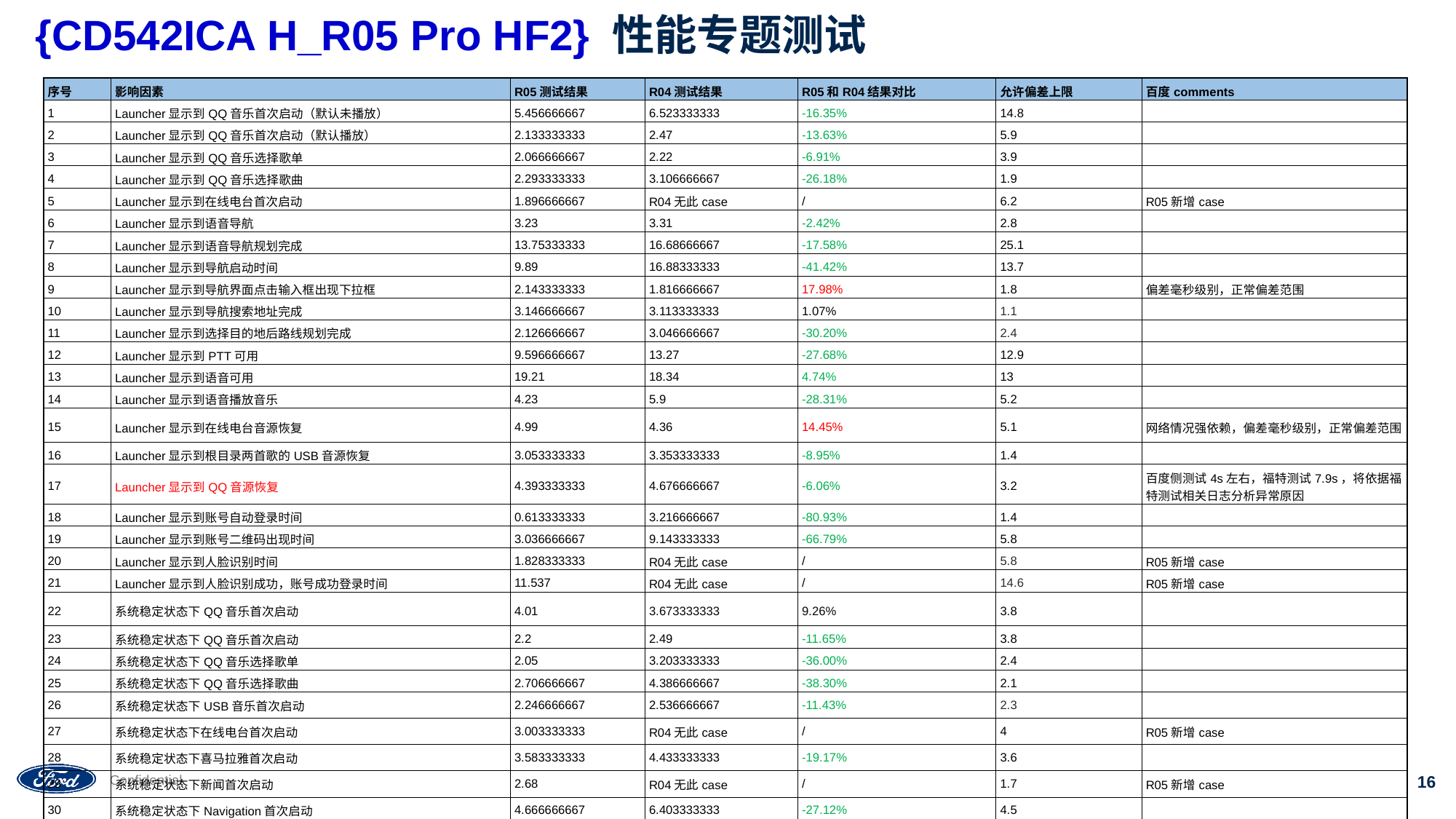

# {CD542ICA H_R05 Pro HF2} 性能专题测试
| 序号 | 影响因素 | R05测试结果 | R04测试结果 | R05和R04结果对比 | 允许偏差上限 | 百度comments |
| --- | --- | --- | --- | --- | --- | --- |
| 1 | Launcher显示到QQ音乐首次启动（默认未播放） | 5.456666667 | 6.523333333 | -16.35% | 14.8 |  |
| 2 | Launcher显示到QQ音乐首次启动（默认播放） | 2.133333333 | 2.47 | -13.63% | 5.9 |  |
| 3 | Launcher显示到QQ音乐选择歌单 | 2.066666667 | 2.22 | -6.91% | 3.9 |  |
| 4 | Launcher显示到QQ音乐选择歌曲 | 2.293333333 | 3.106666667 | -26.18% | 1.9 |  |
| 5 | Launcher显示到在线电台首次启动 | 1.896666667 | R04无此case | / | 6.2 | R05新增case |
| 6 | Launcher显示到语音导航 | 3.23 | 3.31 | -2.42% | 2.8 |  |
| 7 | Launcher显示到语音导航规划完成 | 13.75333333 | 16.68666667 | -17.58% | 25.1 |  |
| 8 | Launcher显示到导航启动时间 | 9.89 | 16.88333333 | -41.42% | 13.7 |  |
| 9 | Launcher显示到导航界面点击输入框出现下拉框 | 2.143333333 | 1.816666667 | 17.98% | 1.8 | 偏差毫秒级别，正常偏差范围 |
| 10 | Launcher显示到导航搜索地址完成 | 3.146666667 | 3.113333333 | 1.07% | 1.1 |  |
| 11 | Launcher显示到选择目的地后路线规划完成 | 2.126666667 | 3.046666667 | -30.20% | 2.4 |  |
| 12 | Launcher显示到PTT可用 | 9.596666667 | 13.27 | -27.68% | 12.9 |  |
| 13 | Launcher显示到语音可用 | 19.21 | 18.34 | 4.74% | 13 |  |
| 14 | Launcher显示到语音播放音乐 | 4.23 | 5.9 | -28.31% | 5.2 |  |
| 15 | Launcher显示到在线电台音源恢复 | 4.99 | 4.36 | 14.45% | 5.1 | 网络情况强依赖，偏差毫秒级别，正常偏差范围 |
| 16 | Launcher显示到根目录两首歌的USB音源恢复 | 3.053333333 | 3.353333333 | -8.95% | 1.4 |  |
| 17 | Launcher显示到QQ音源恢复 | 4.393333333 | 4.676666667 | -6.06% | 3.2 | 百度侧测试4s左右，福特测试7.9s，将依据福特测试相关日志分析异常原因 |
| 18 | Launcher显示到账号自动登录时间 | 0.613333333 | 3.216666667 | -80.93% | 1.4 |  |
| 19 | Launcher显示到账号二维码出现时间 | 3.036666667 | 9.143333333 | -66.79% | 5.8 |  |
| 20 | Launcher显示到人脸识别时间 | 1.828333333 | R04无此case | / | 5.8 | R05新增case |
| 21 | Launcher显示到人脸识别成功，账号成功登录时间 | 11.537 | R04无此case | / | 14.6 | R05新增case |
| 22 | 系统稳定状态下QQ音乐首次启动 | 4.01 | 3.673333333 | 9.26% | 3.8 |  |
| 23 | 系统稳定状态下QQ音乐首次启动 | 2.2 | 2.49 | -11.65% | 3.8 |  |
| 24 | 系统稳定状态下QQ音乐选择歌单 | 2.05 | 3.203333333 | -36.00% | 2.4 |  |
| 25 | 系统稳定状态下QQ音乐选择歌曲 | 2.706666667 | 4.386666667 | -38.30% | 2.1 |  |
| 26 | 系统稳定状态下USB音乐首次启动 | 2.246666667 | 2.536666667 | -11.43% | 2.3 |  |
| 27 | 系统稳定状态下在线电台首次启动 | 3.003333333 | R04无此case | / | 4 | R05新增case |
| 28 | 系统稳定状态下喜马拉雅首次启动 | 3.583333333 | 4.433333333 | -19.17% | 3.6 |  |
| 29 | 系统稳定状态下新闻首次启动 | 2.68 | R04无此case | / | 1.7 | R05新增case |
| 30 | 系统稳定状态下Navigation首次启动 | 4.666666667 | 6.403333333 | -27.12% | 4.5 |  |